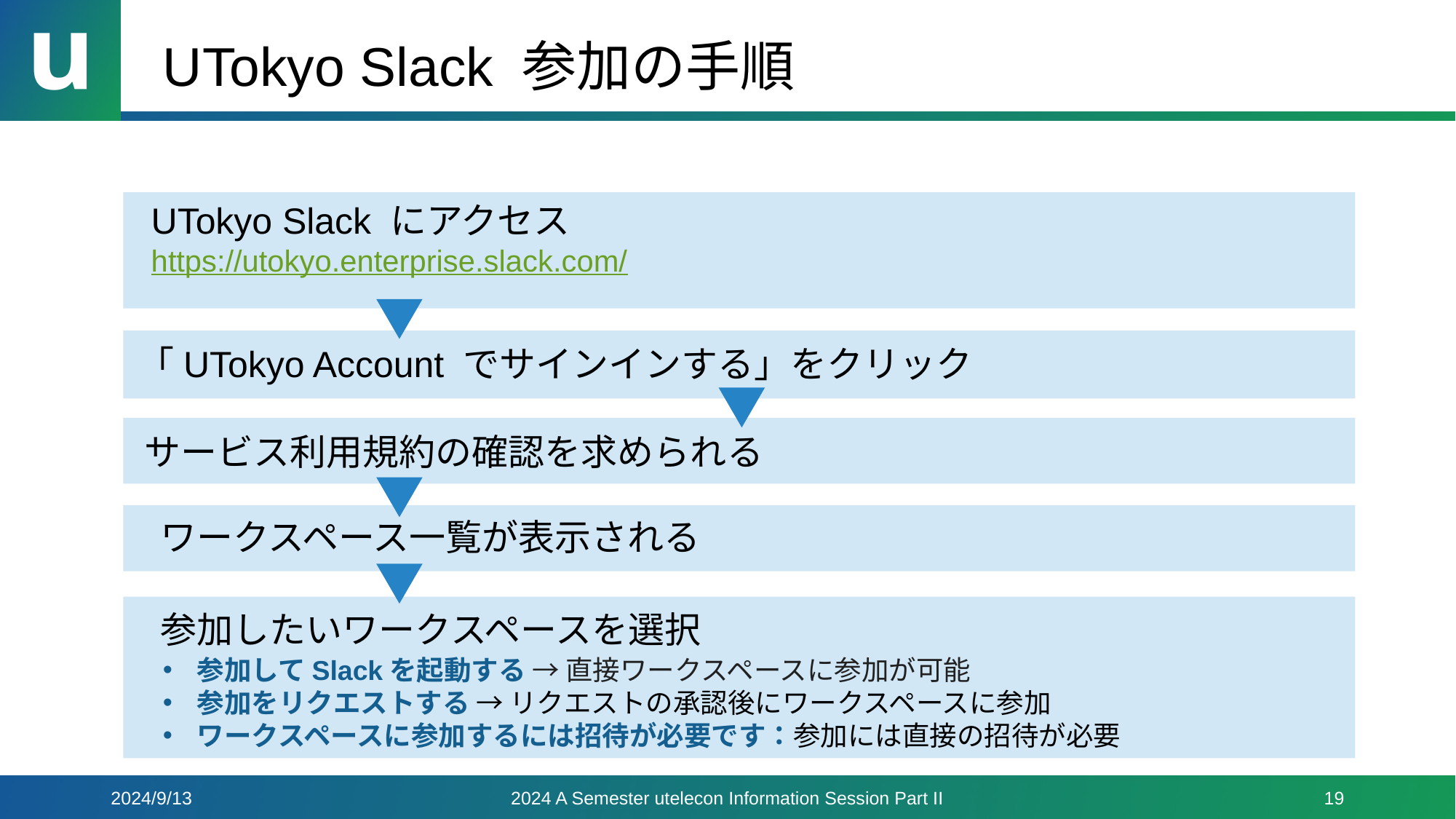

# UTokyo Slack 参加の手順

UTokyo Slack にアクセス
https://utokyo.enterprise.slack.com/

「UTokyo Account でサインインする」をクリック

サービス利用規約の確認を求められる

ワークスペース一覧が表示される

参加したいワークスペースを選択
参加してSlackを起動する → 直接ワークスペースに参加が可能
参加をリクエストする → リクエストの承認後にワークスペースに参加
ワークスペースに参加するには招待が必要です：参加には直接の招待が必要

2024/9/13
2024 A Semester utelecon Information Session Part II
19